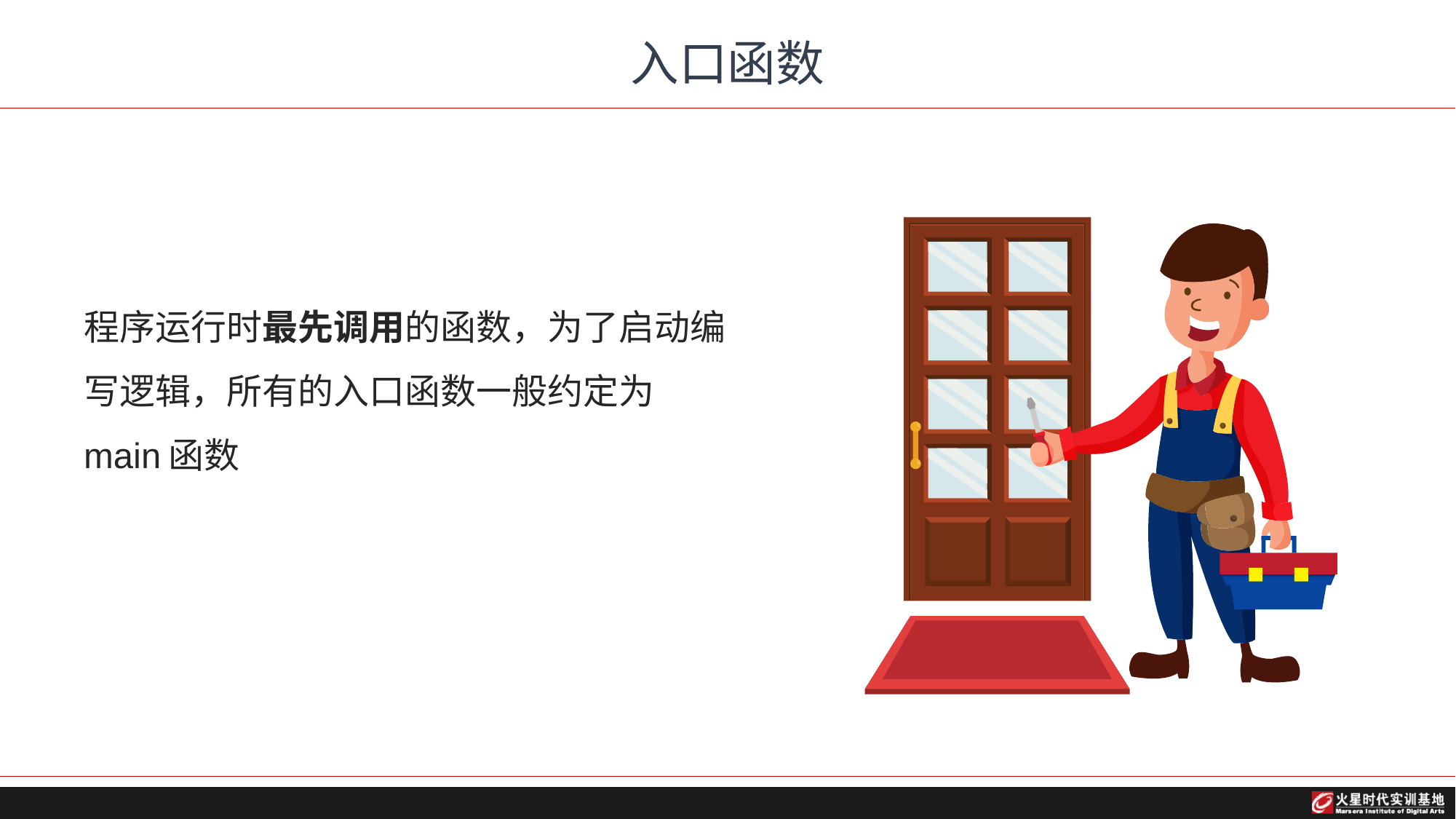

# 入口函数

程序运行时最先调用的函数，为了启动编写逻辑，所有的入口函数一般约定为main函数